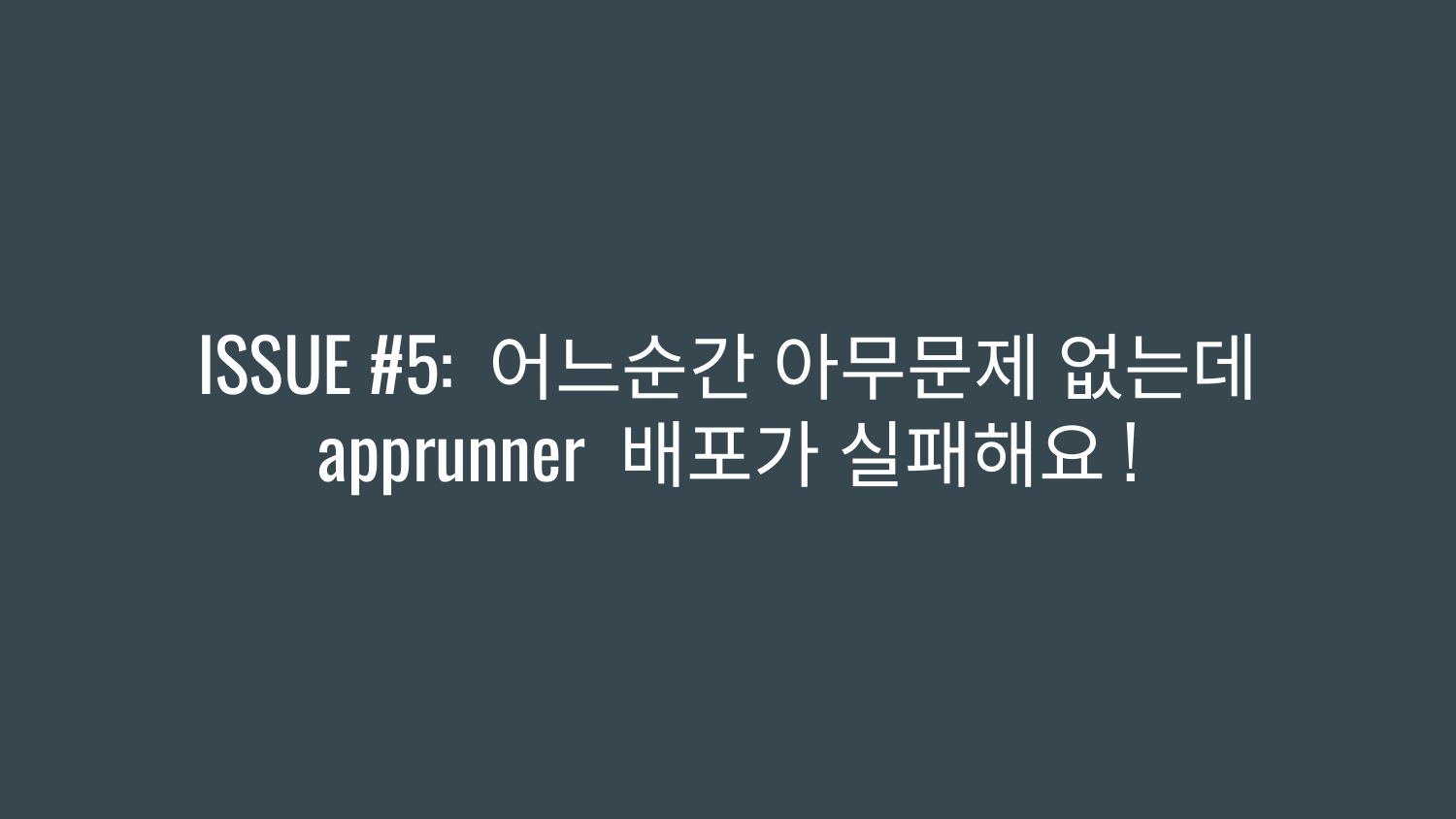

# ISSUE #5: 어느순간 아무문제 없는데 apprunner 배포가 실패해요!